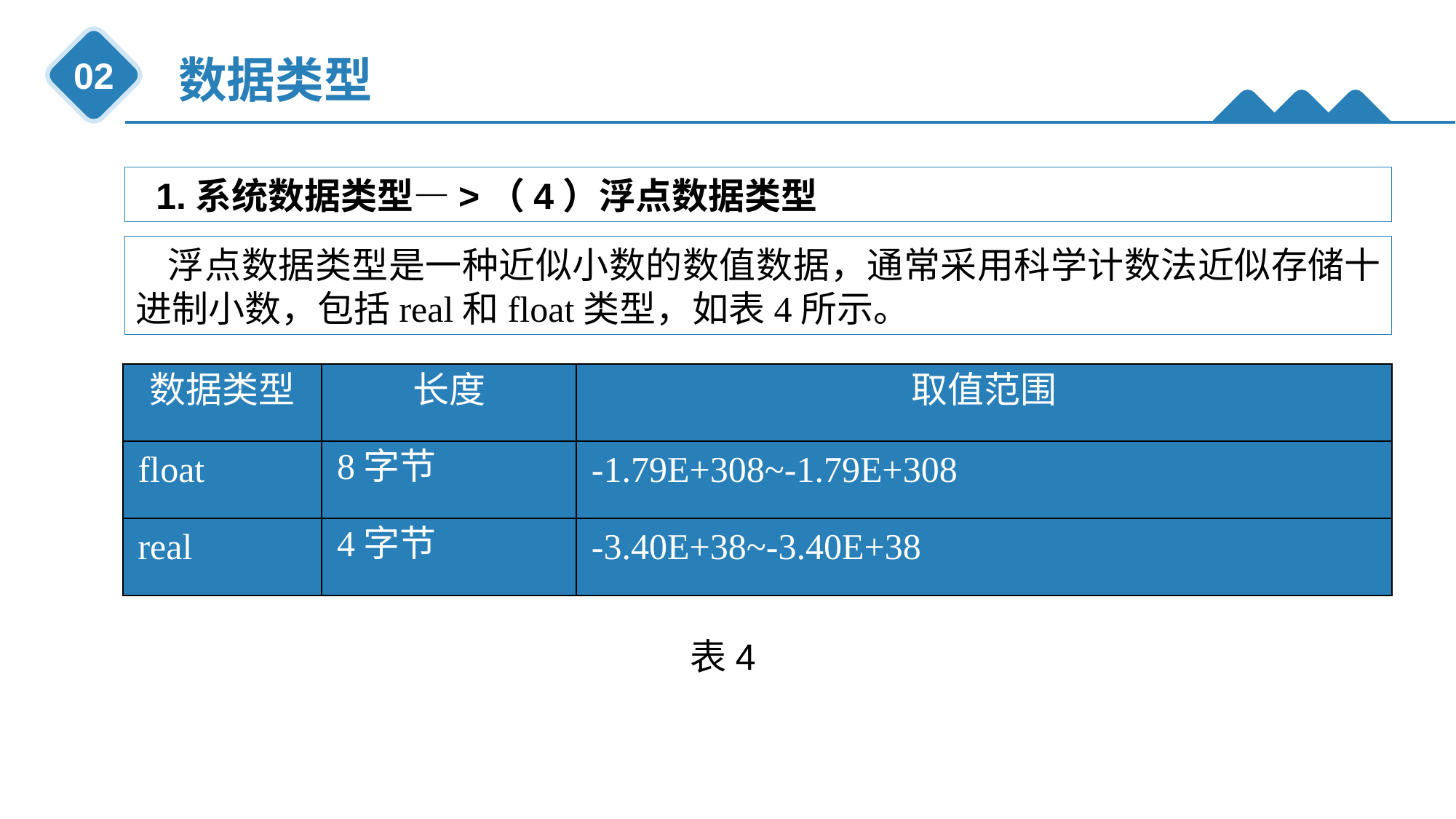

数据类型
02

  1.系统数据类型—>（4）浮点数据类型
浮点数据类型是一种近似小数的数值数据，通常采用科学计数法近似存储十进制小数，包括real和float类型，如表4所示。
| 数据类型 | 长度 | 取值范围 |
| --- | --- | --- |
| float | 8字节 | -1.79E+308~-1.79E+308 |
| real | 4字节 | -3.40E+38~-3.40E+38 |
表4